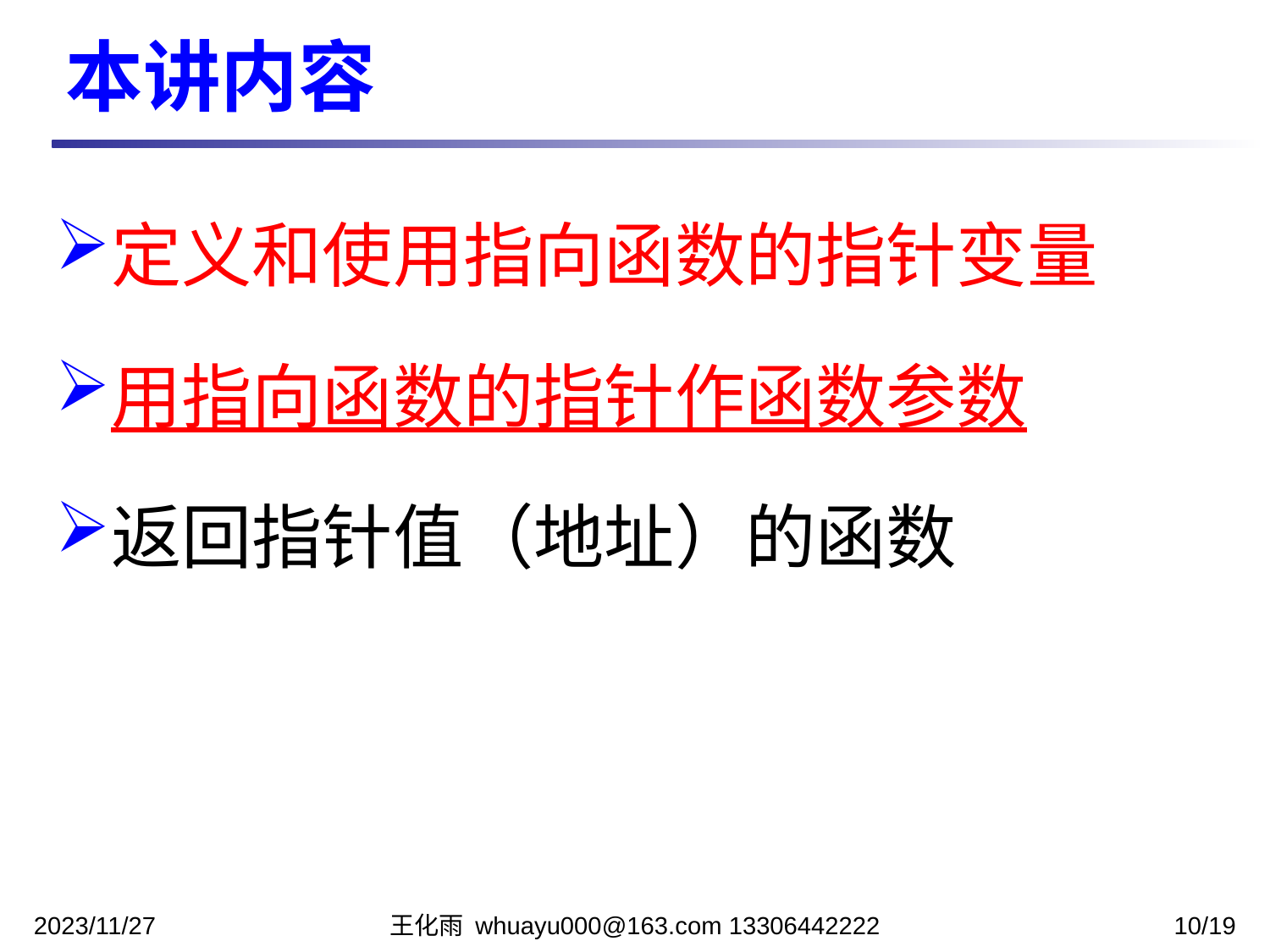

本讲内容
定义和使用指向函数的指针变量
用指向函数的指针作函数参数
返回指针值（地址）的函数
2023/11/27
王化雨 whuayu000@163.com 13306442222
10/19